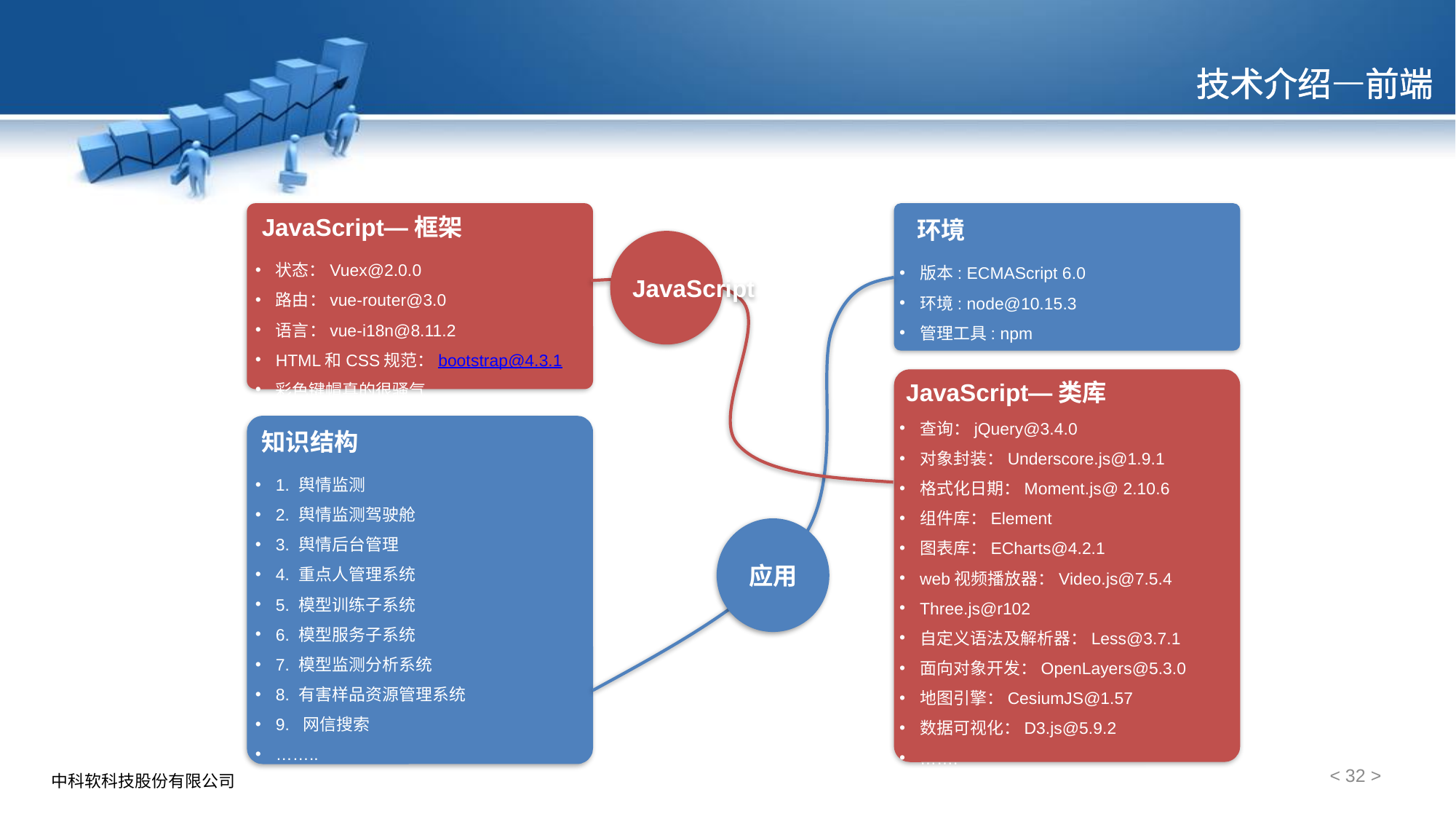

# 技术介绍—前端

JavaScript—框架
环境
JavaScript
状态：Vuex@2.0.0
路由：vue-router@3.0
语言：vue-i18n@8.11.2
HTML和CSS规范：bootstrap@4.3.1
彩色键帽真的很骚气
版本: ECMAScript 6.0
环境: node@10.15.3
管理工具: npm

JavaScript—类库

查询：jQuery@3.4.0
对象封装：Underscore.js@1.9.1
格式化日期：Moment.js@ 2.10.6
组件库：Element
图表库：ECharts@4.2.1
web视频播放器：Video.js@7.5.4
Three.js@r102
自定义语法及解析器：Less@3.7.1
面向对象开发：OpenLayers@5.3.0
地图引擎：CesiumJS@1.57
数据可视化：D3.js@5.9.2
…….

知识结构
1. 舆情监测
2. 舆情监测驾驶舱
3. 舆情后台管理
4. 重点人管理系统
5. 模型训练子系统
6. 模型服务子系统
7. 模型监测分析系统
8. 有害样品资源管理系统
9.  网信搜索
……..
应用